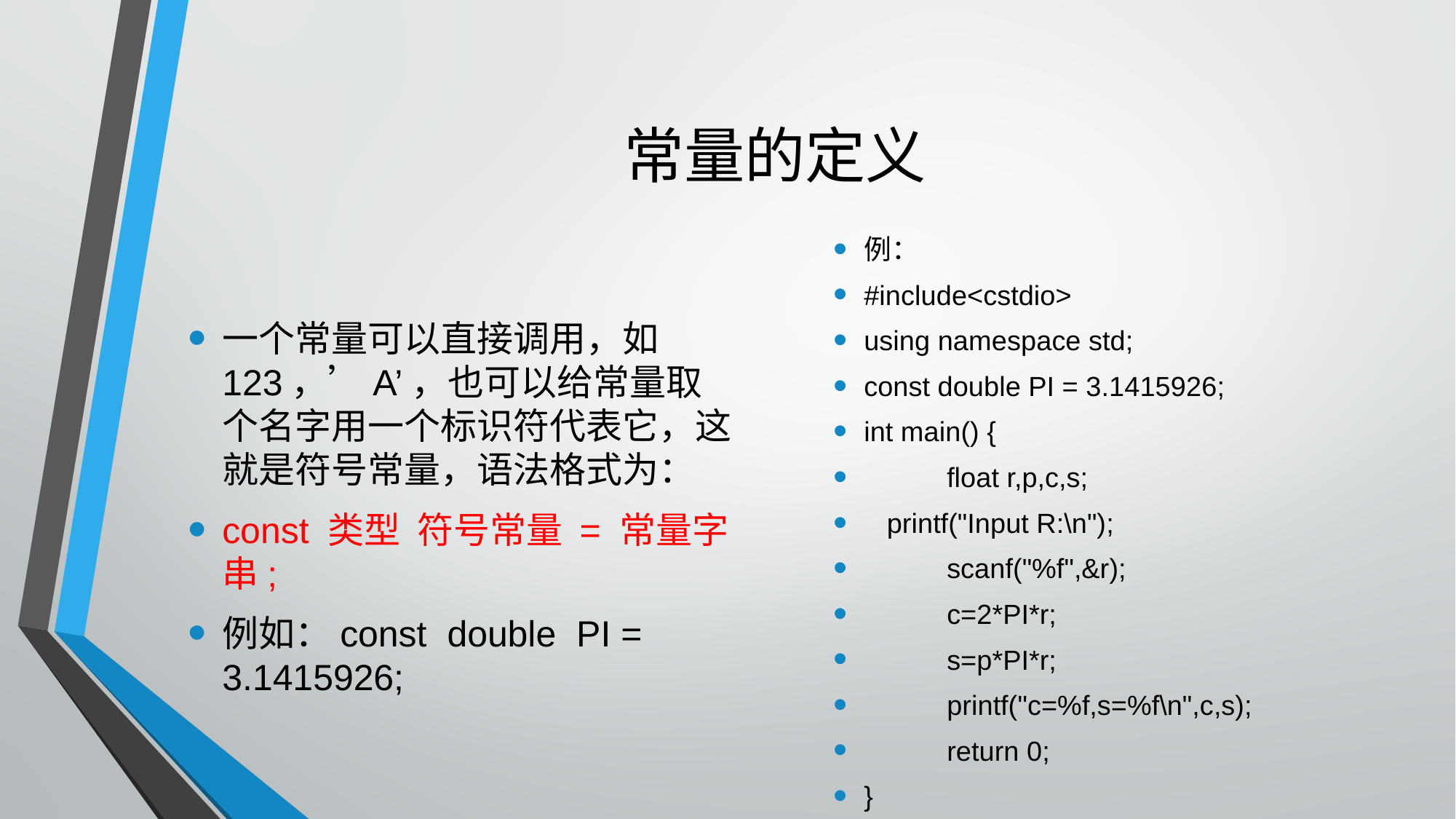

# 常量的定义
例：
#include<cstdio>
using namespace std;
const double PI = 3.1415926;
int main() {
	float r,p,c,s;
   printf("Input R:\n");
	scanf("%f",&r);
	c=2*PI*r;
	s=p*PI*r;
	printf("c=%f,s=%f\n",c,s);
	return 0;
}
一个常量可以直接调用，如123，’A’，也可以给常量取个名字用一个标识符代表它，这就是符号常量，语法格式为：
const 类型  符号常量 = 常量字串;
例如：const  double  PI = 3.1415926;